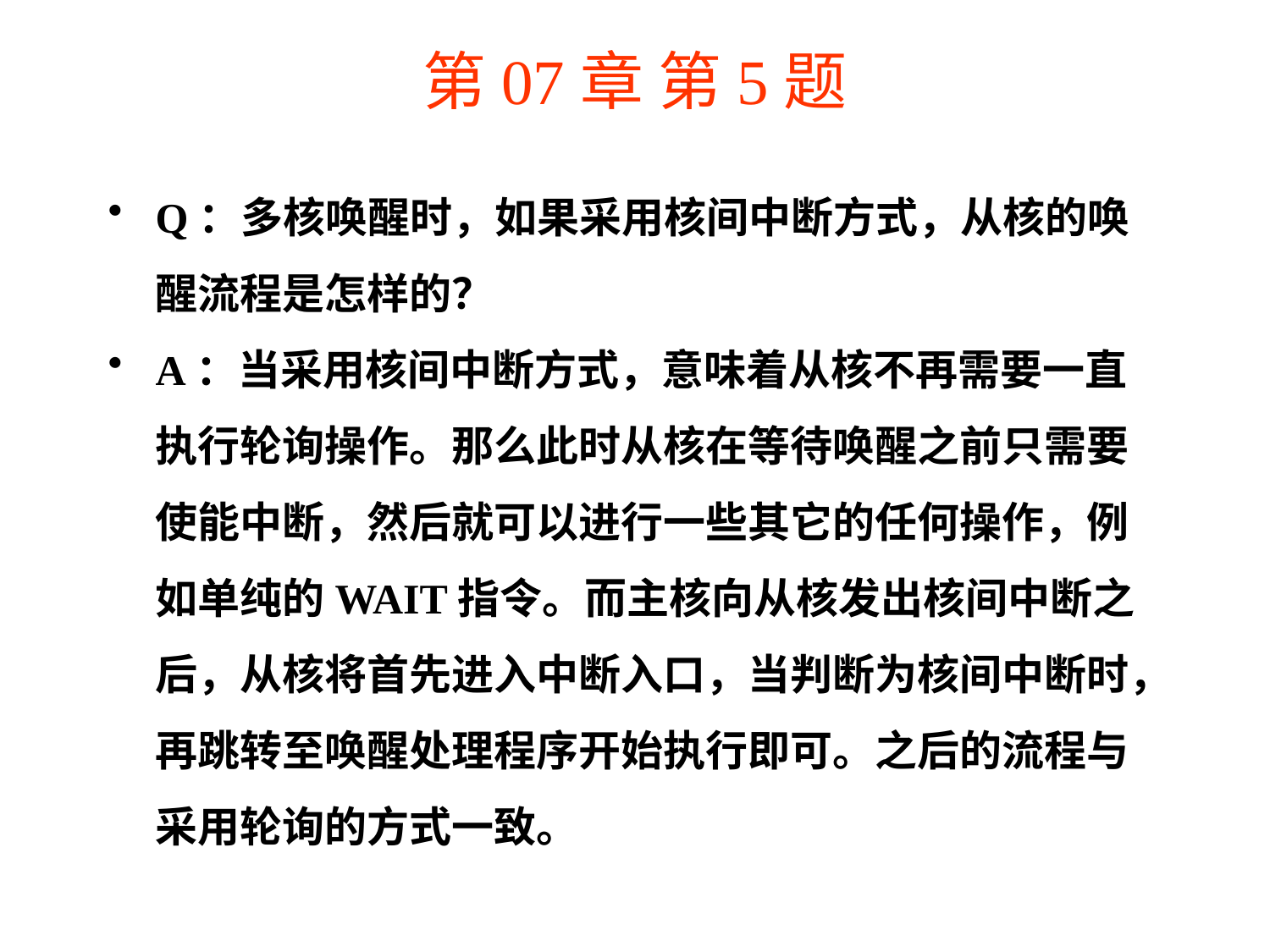

# 第07章 第5题
Q：多核唤醒时，如果采用核间中断方式，从核的唤醒流程是怎样的？
A：当采用核间中断方式，意味着从核不再需要一直执行轮询操作。那么此时从核在等待唤醒之前只需要使能中断，然后就可以进行一些其它的任何操作，例如单纯的WAIT指令。而主核向从核发出核间中断之后，从核将首先进入中断入口，当判断为核间中断时，再跳转至唤醒处理程序开始执行即可。之后的流程与采用轮询的方式一致。